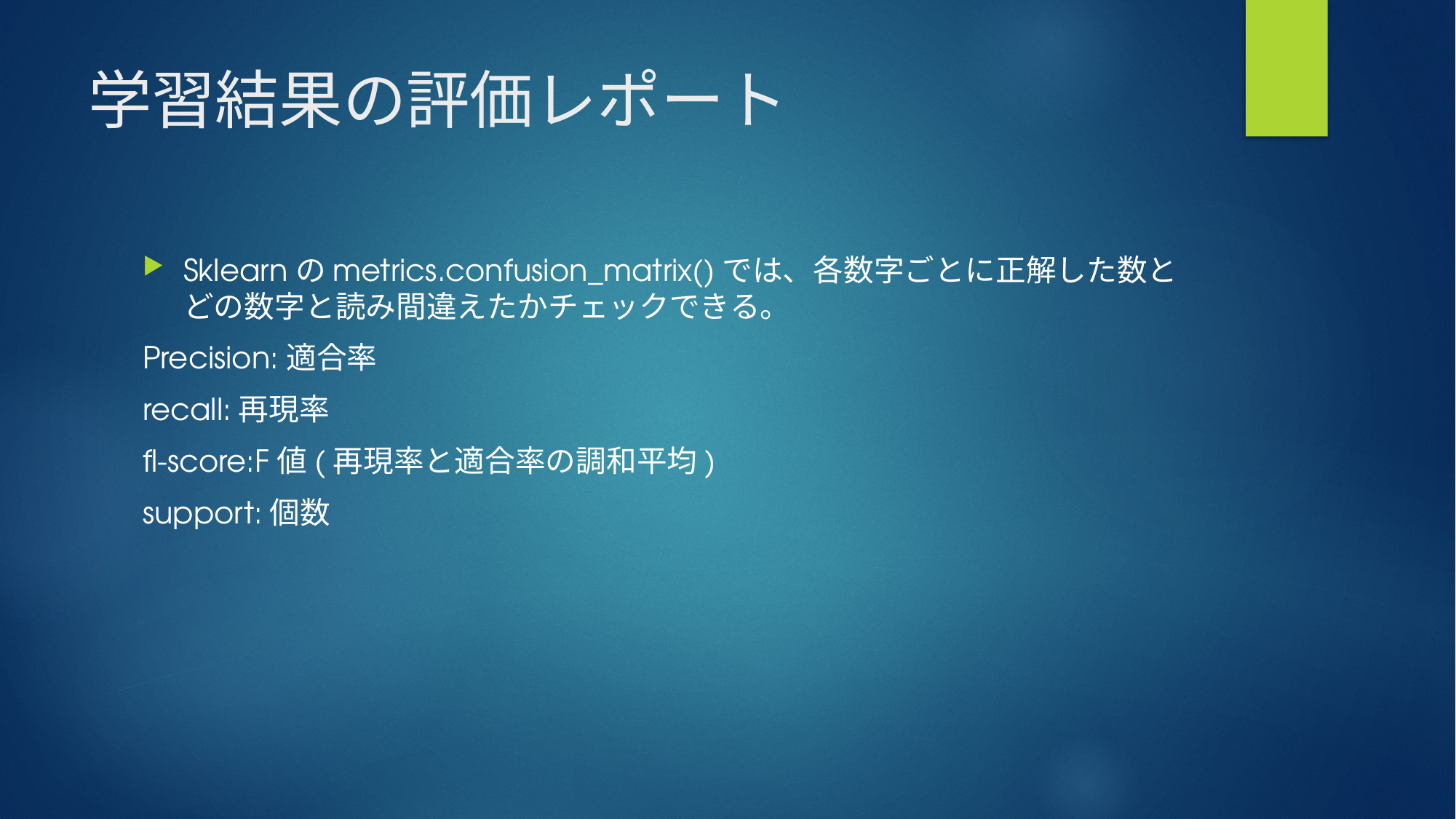

# 学習結果の評価レポート
Sklearnのmetrics.confusion_matrix()では、各数字ごとに正解した数とどの数字と読み間違えたかチェックできる。
Precision:適合率
recall:再現率
fl-score:F値(再現率と適合率の調和平均)
support:個数